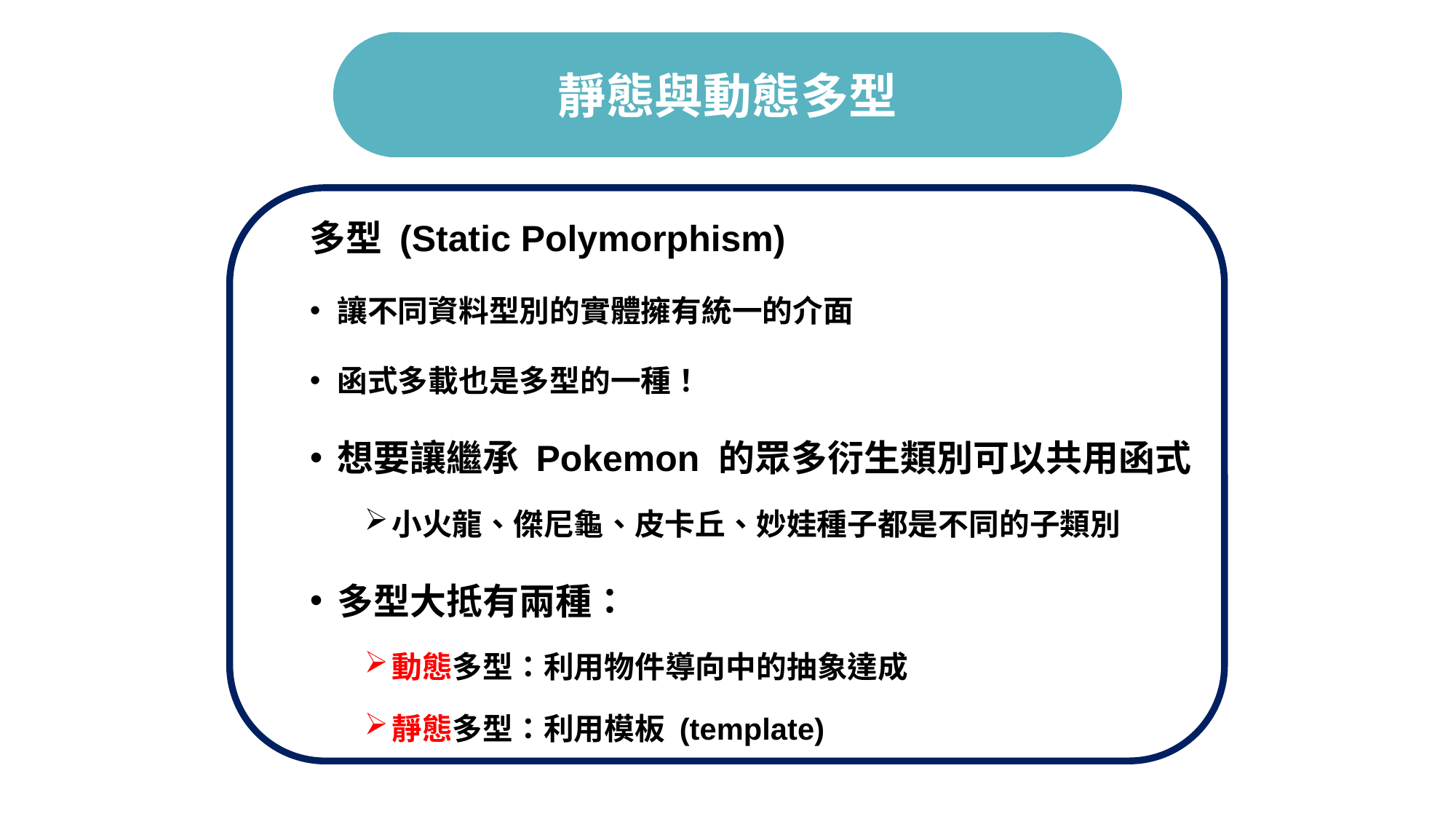

# 靜態與動態多型

多型 (Static Polymorphism)
讓不同資料型別的實體擁有統一的介面
函式多載也是多型的一種！
想要讓繼承 Pokemon 的眾多衍生類別可以共用函式
小火龍、傑尼龜、皮卡丘、妙娃種子都是不同的子類別
多型大抵有兩種：
動態多型：利用物件導向中的抽象達成
靜態多型：利用模板 (template)